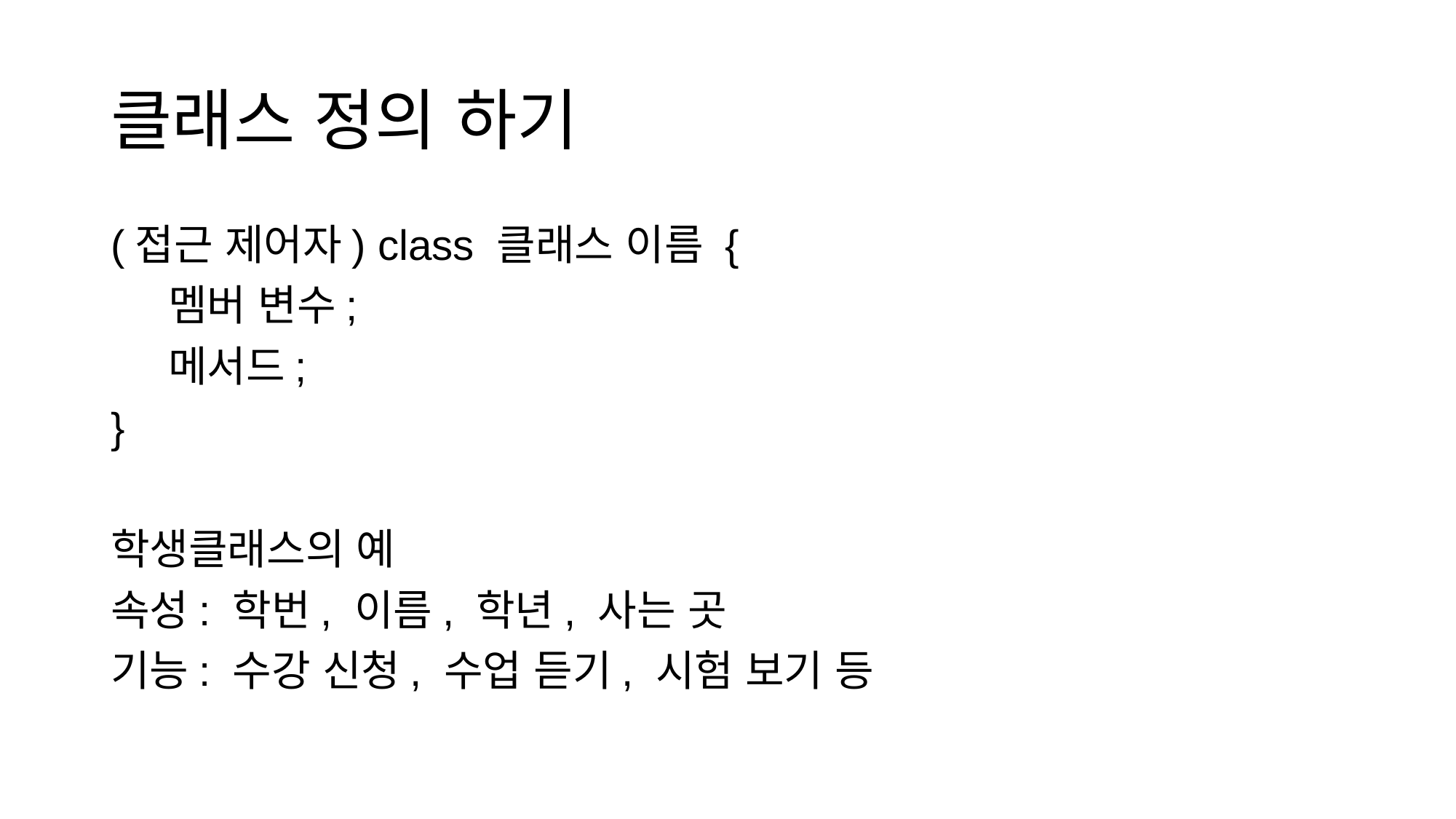

# 클래스 정의 하기
(접근 제어자) class 클래스 이름 {
    멤버 변수;
    메서드;
}

학생클래스의 예
속성: 학번, 이름, 학년, 사는 곳
기능: 수강 신청, 수업 듣기, 시험 보기 등